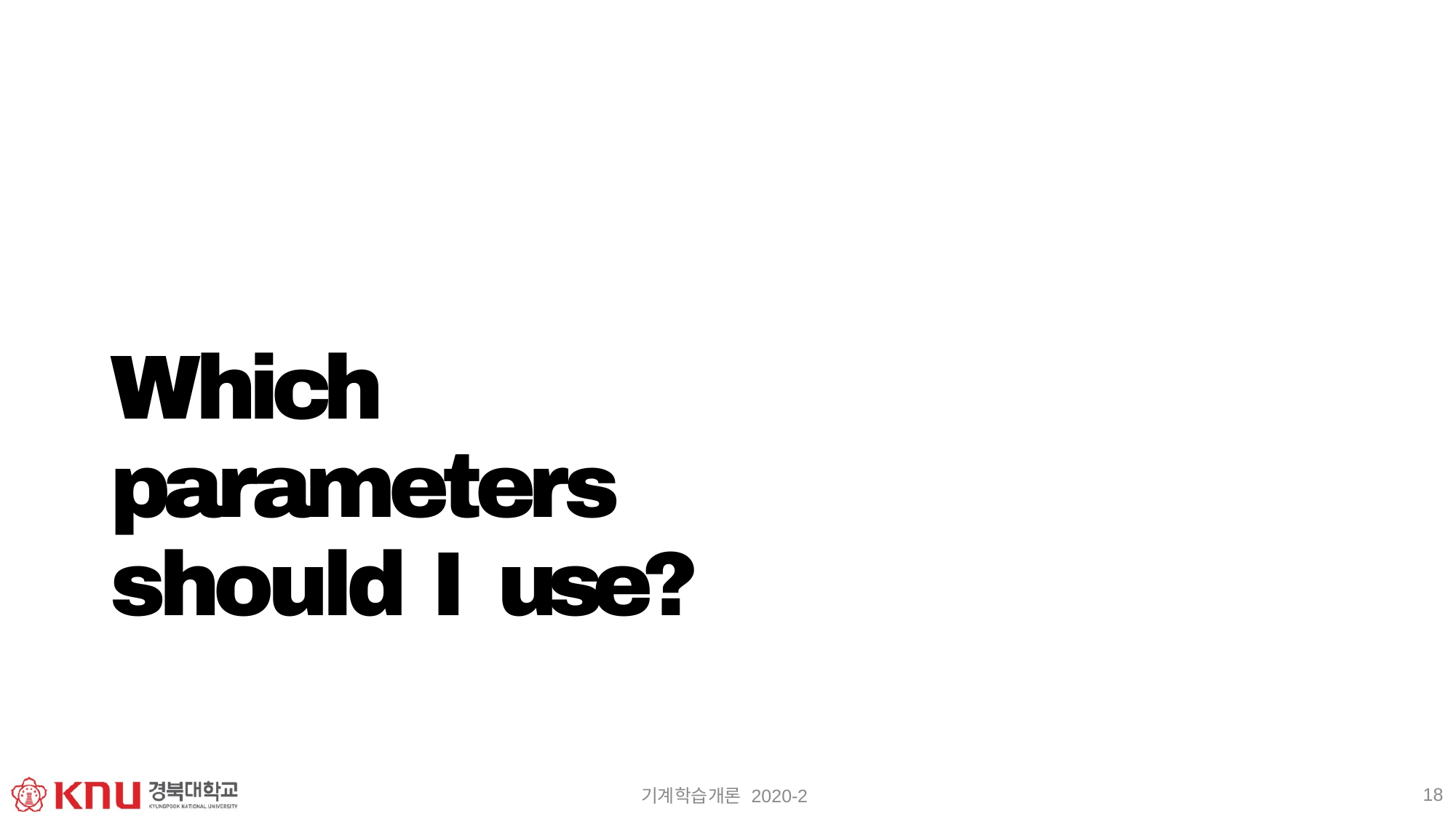

# Which parameters  should I use?
18
기계학습개론 2020-2